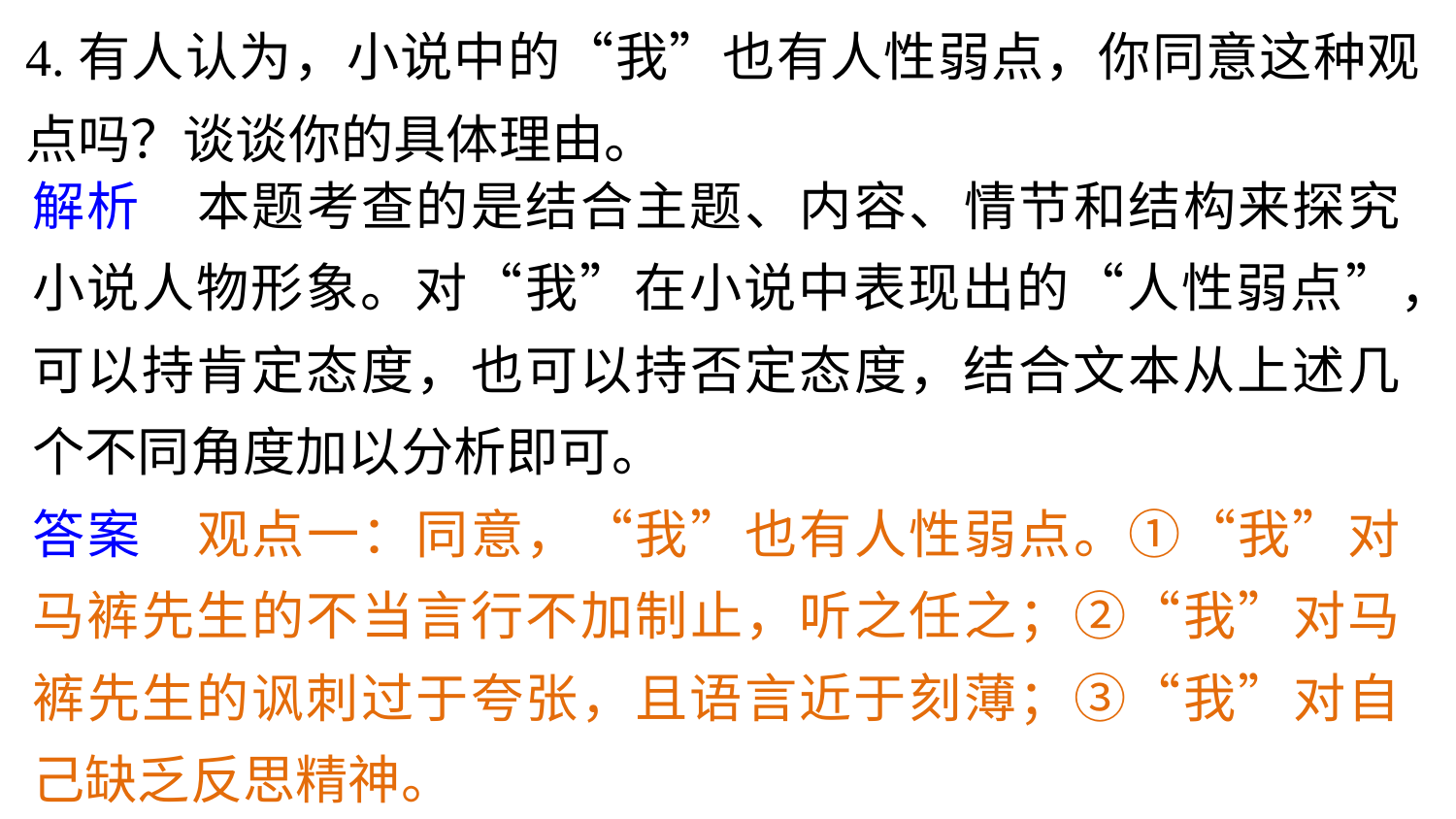

4.有人认为，小说中的“我”也有人性弱点，你同意这种观点吗？谈谈你的具体理由。
解析　本题考查的是结合主题、内容、情节和结构来探究小说人物形象。对“我”在小说中表现出的“人性弱点”，可以持肯定态度，也可以持否定态度，结合文本从上述几个不同角度加以分析即可。
答案　观点一：同意，“我”也有人性弱点。①“我”对马裤先生的不当言行不加制止，听之任之；②“我”对马裤先生的讽刺过于夸张，且语言近于刻薄；③“我”对自己缺乏反思精神。